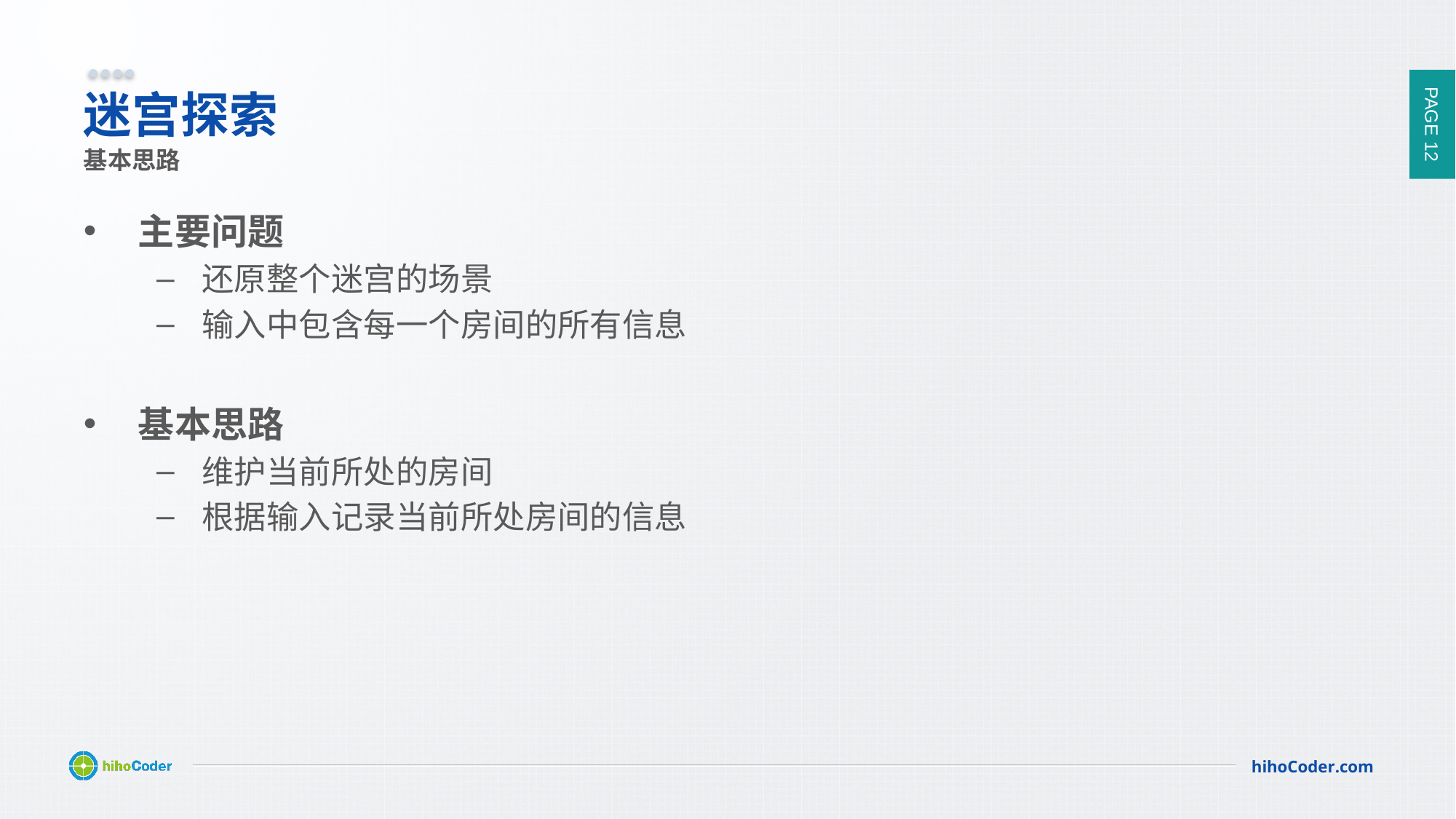

# 迷宫探索
基本思路
主要问题
还原整个迷宫的场景
输入中包含每一个房间的所有信息

基本思路
维护当前所处的房间
根据输入记录当前所处房间的信息